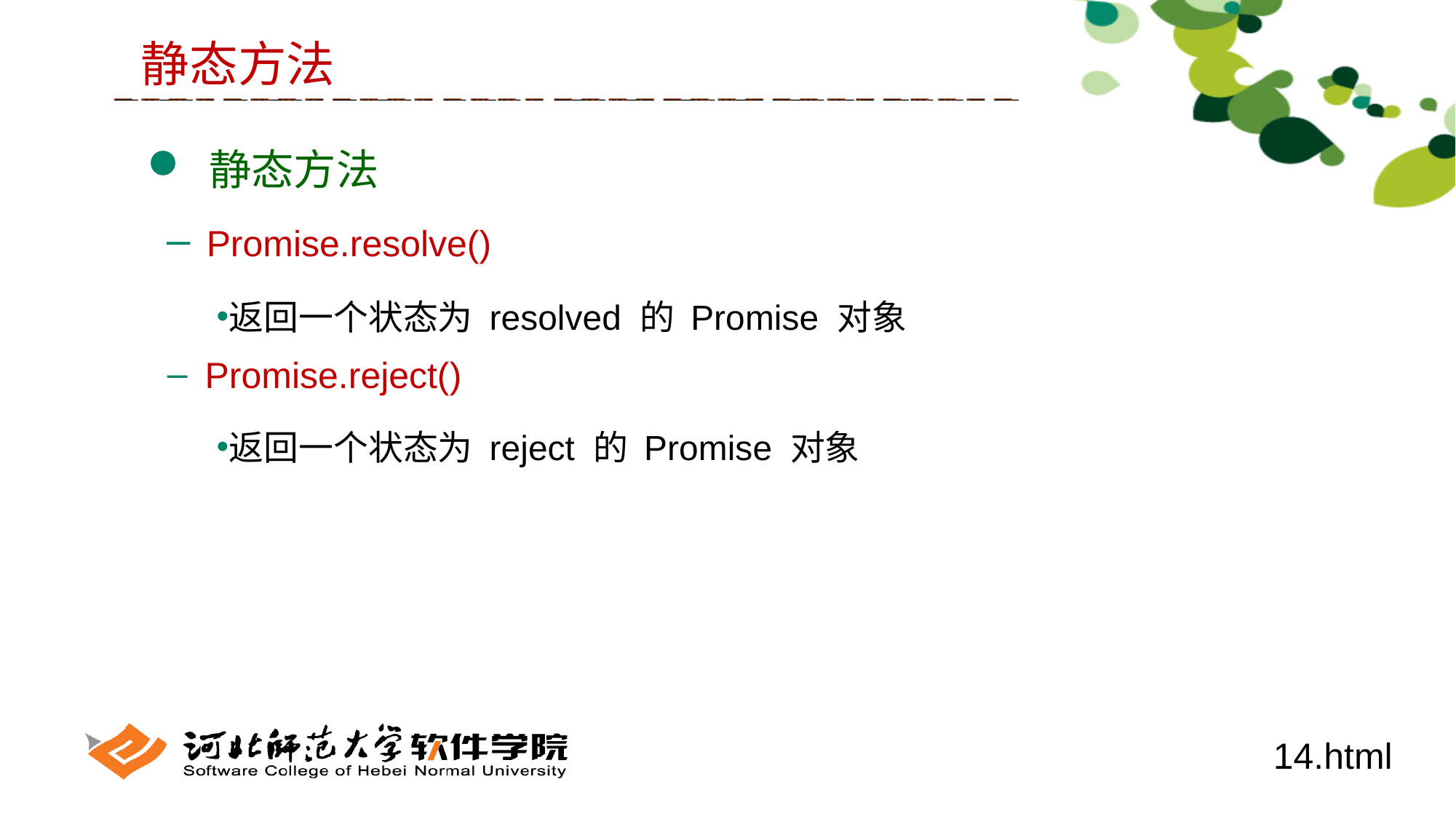

静态方法

 静态方法
 Promise.resolve()
返回一个状态为 resolved 的 Promise 对象
 Promise.reject()
返回一个状态为 reject 的 Promise 对象

14.html